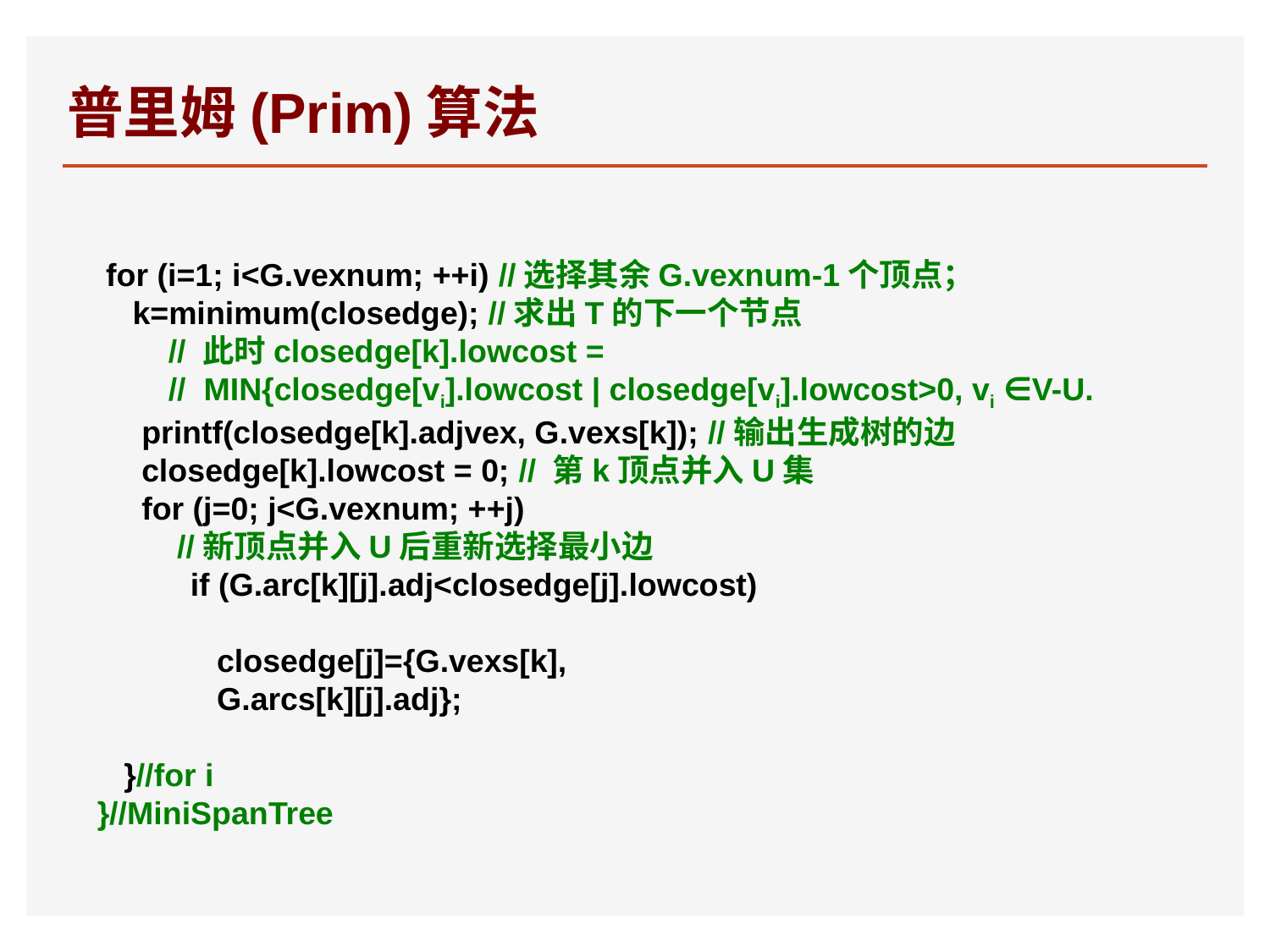

# 普里姆(Prim)算法
 for (i=1; i<G.vexnum; ++i) //选择其余G.vexnum-1个顶点；
    k=minimum(closedge); //求出T的下一个节点
        // 此时closedge[k].lowcost =
        //  MIN{closedge[vi].lowcost | closedge[vi].lowcost>0, vi ∈V-U.
     printf(closedge[k].adjvex, G.vexs[k]); //输出生成树的边
     closedge[k].lowcost = 0; // 第k顶点并入U集
     for (j=0; j<G.vexnum; ++j)
         //新顶点并入U后重新选择最小边
  if (G.arc[k][j].adj<closedge[j].lowcost)

     closedge[j]={G.vexs[k],
     G.arcs[k][j].adj};

   }//for i
}//MiniSpanTree